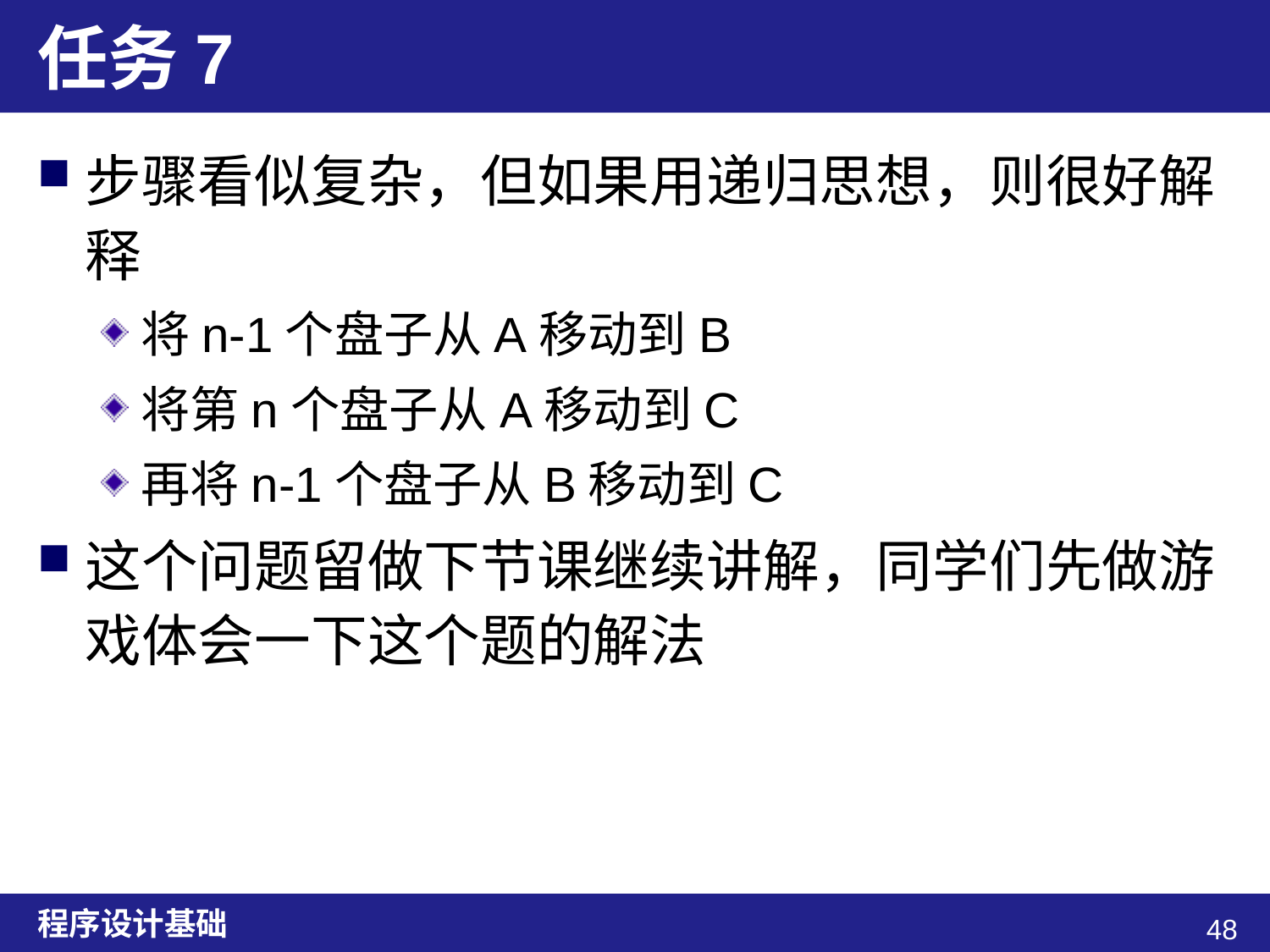

# 任务7
步骤看似复杂，但如果用递归思想，则很好解释
将n-1个盘子从A移动到B
将第n个盘子从A移动到C
再将n-1个盘子从B移动到C
这个问题留做下节课继续讲解，同学们先做游戏体会一下这个题的解法